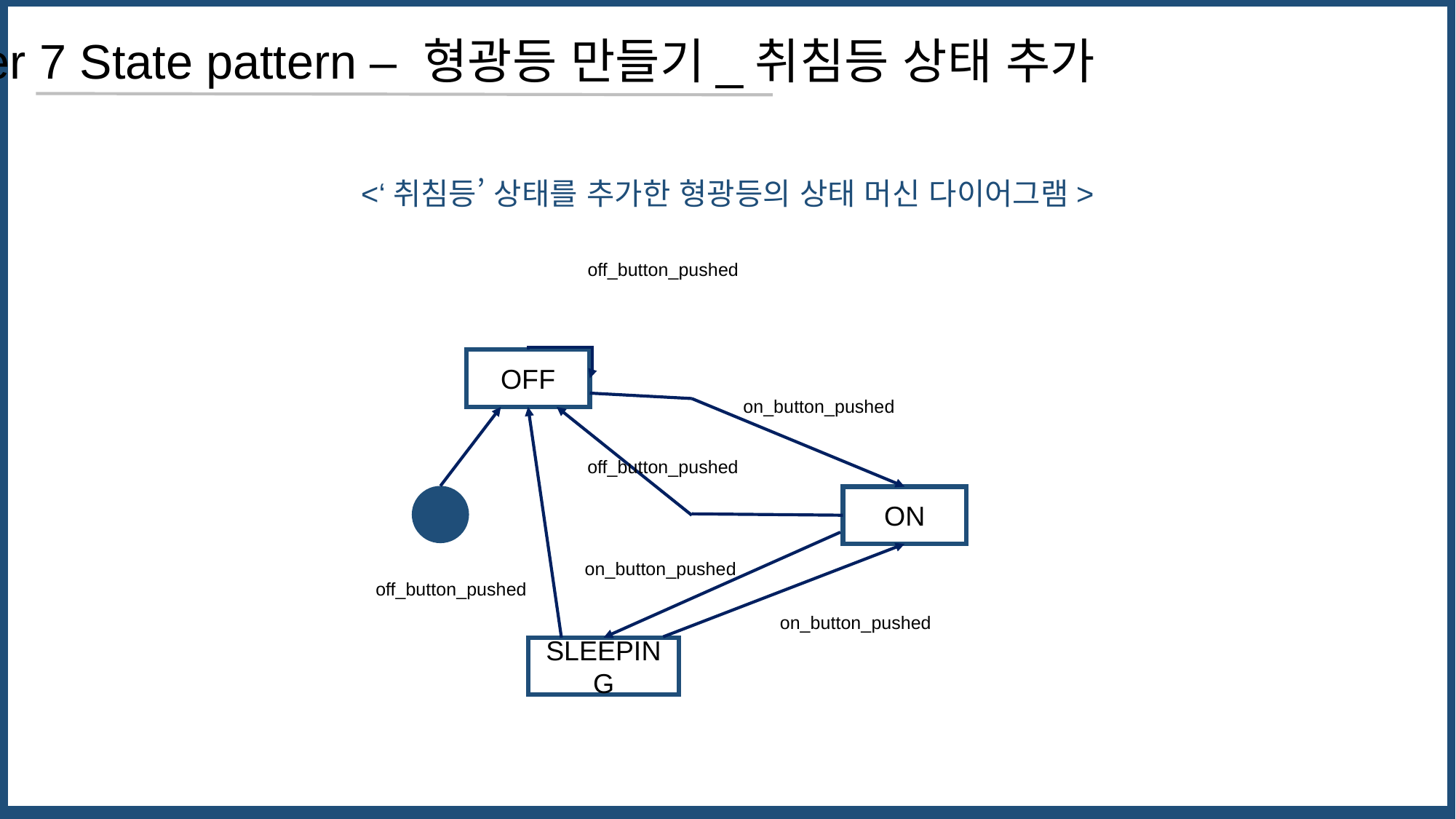

Chapter 7 State pattern – 형광등 만들기_취침등 상태 추가
<‘취침등’ 상태를 추가한 형광등의 상태 머신 다이어그램>
off_button_pushed
OFF
on_button_pushed
off_button_pushed

ON
on_button_pushed
off_button_pushed
on_button_pushed
SLEEPING